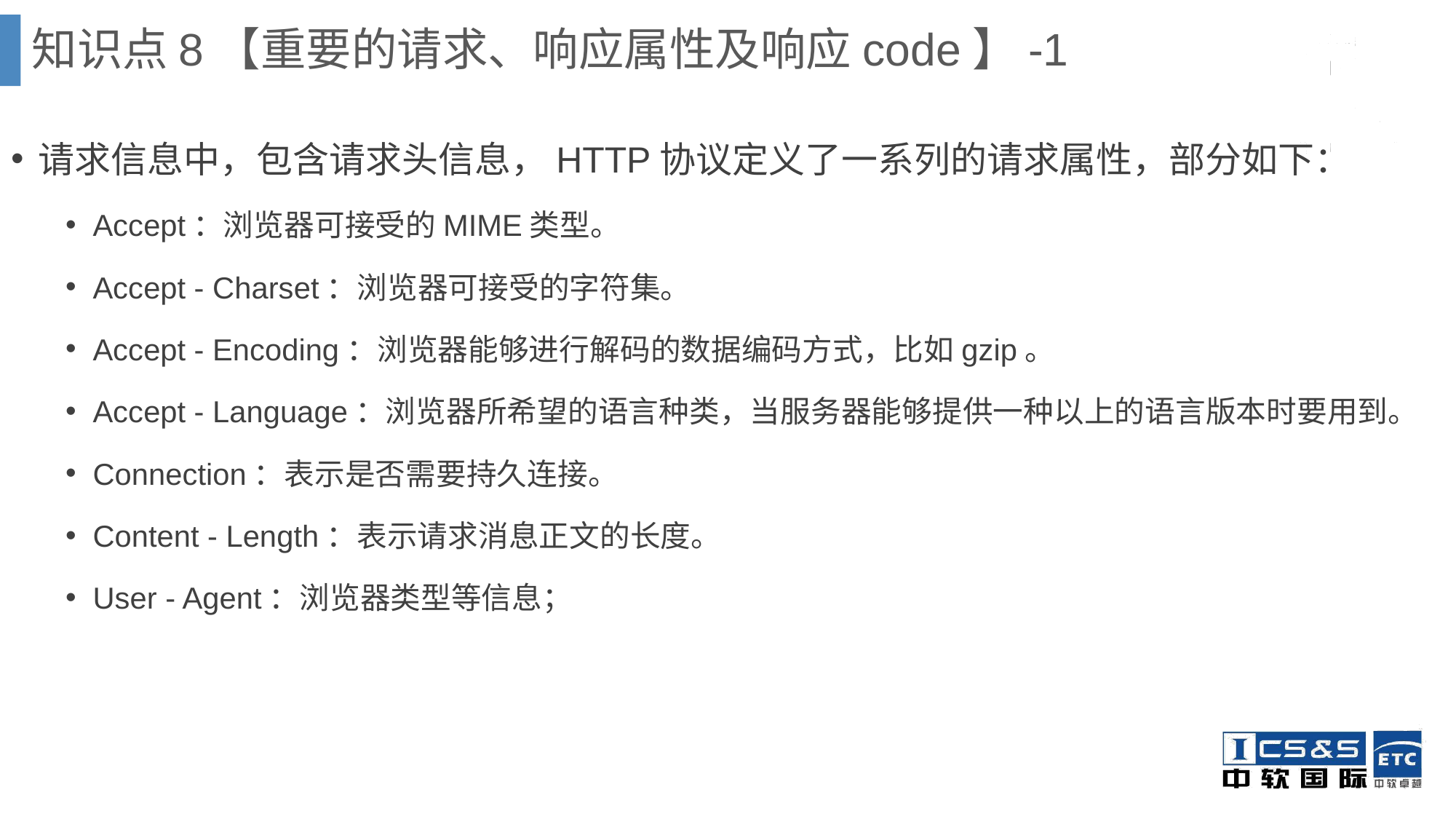

知识点8【重要的请求、响应属性及响应code】-1
请求信息中，包含请求头信息，HTTP协议定义了一系列的请求属性，部分如下：
Accept：浏览器可接受的MIME类型。
Accept - Charset：浏览器可接受的字符集。
Accept - Encoding：浏览器能够进行解码的数据编码方式，比如gzip。
Accept - Language：浏览器所希望的语言种类，当服务器能够提供一种以上的语言版本时要用到。
Connection：表示是否需要持久连接。
Content - Length：表示请求消息正文的长度。
User - Agent：浏览器类型等信息；